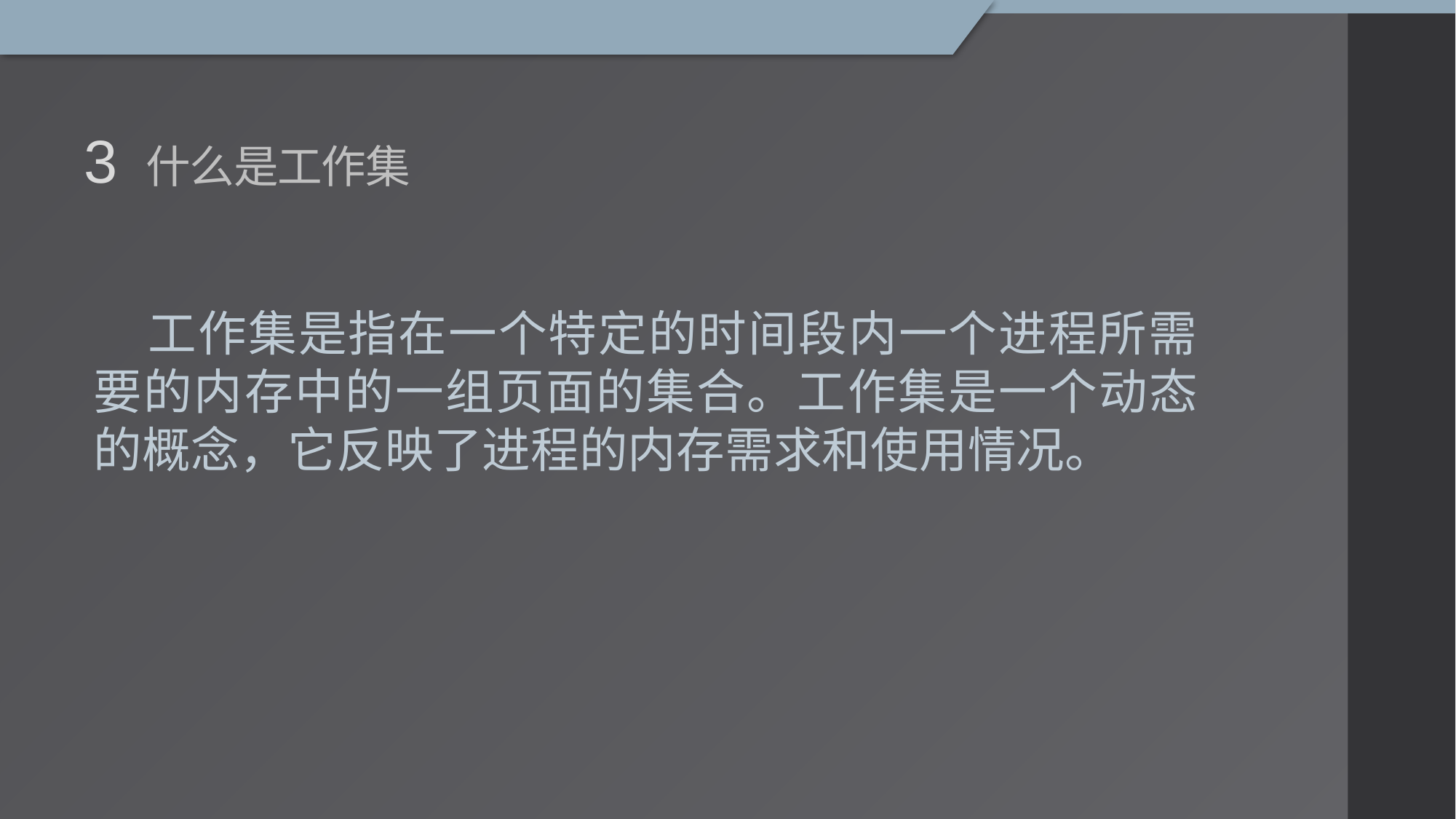

# 3 什么是工作集
工作集是指在一个特定的时间段内一个进程所需要的内存中的一组页面的集合。工作集是一个动态的概念，它反映了进程的内存需求和使用情况。